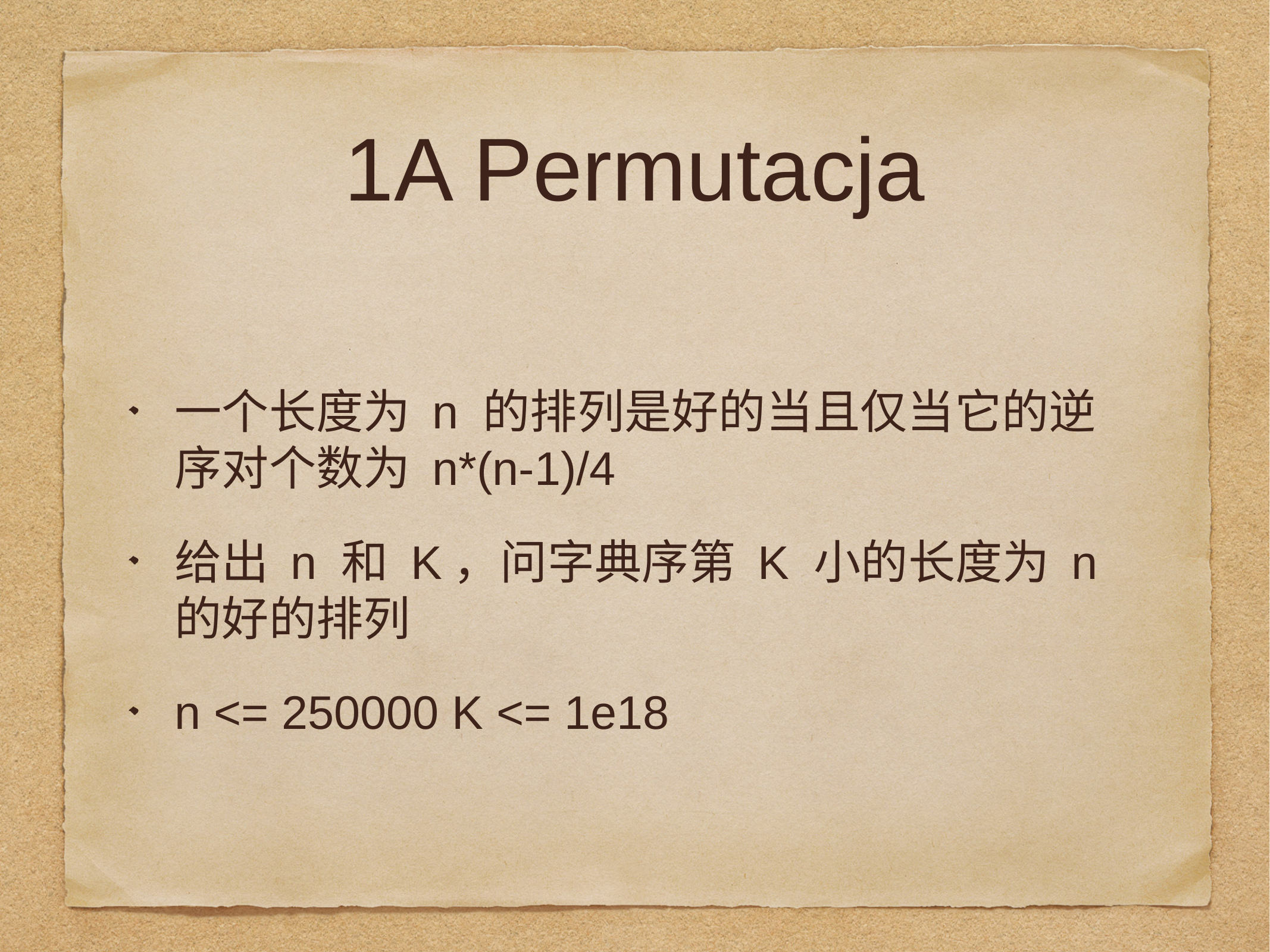

# 1A Permutacja
一个长度为 n 的排列是好的当且仅当它的逆序对个数为 n*(n-1)/4
给出 n 和 K，问字典序第 K 小的长度为 n 的好的排列
n <= 250000 K <= 1e18